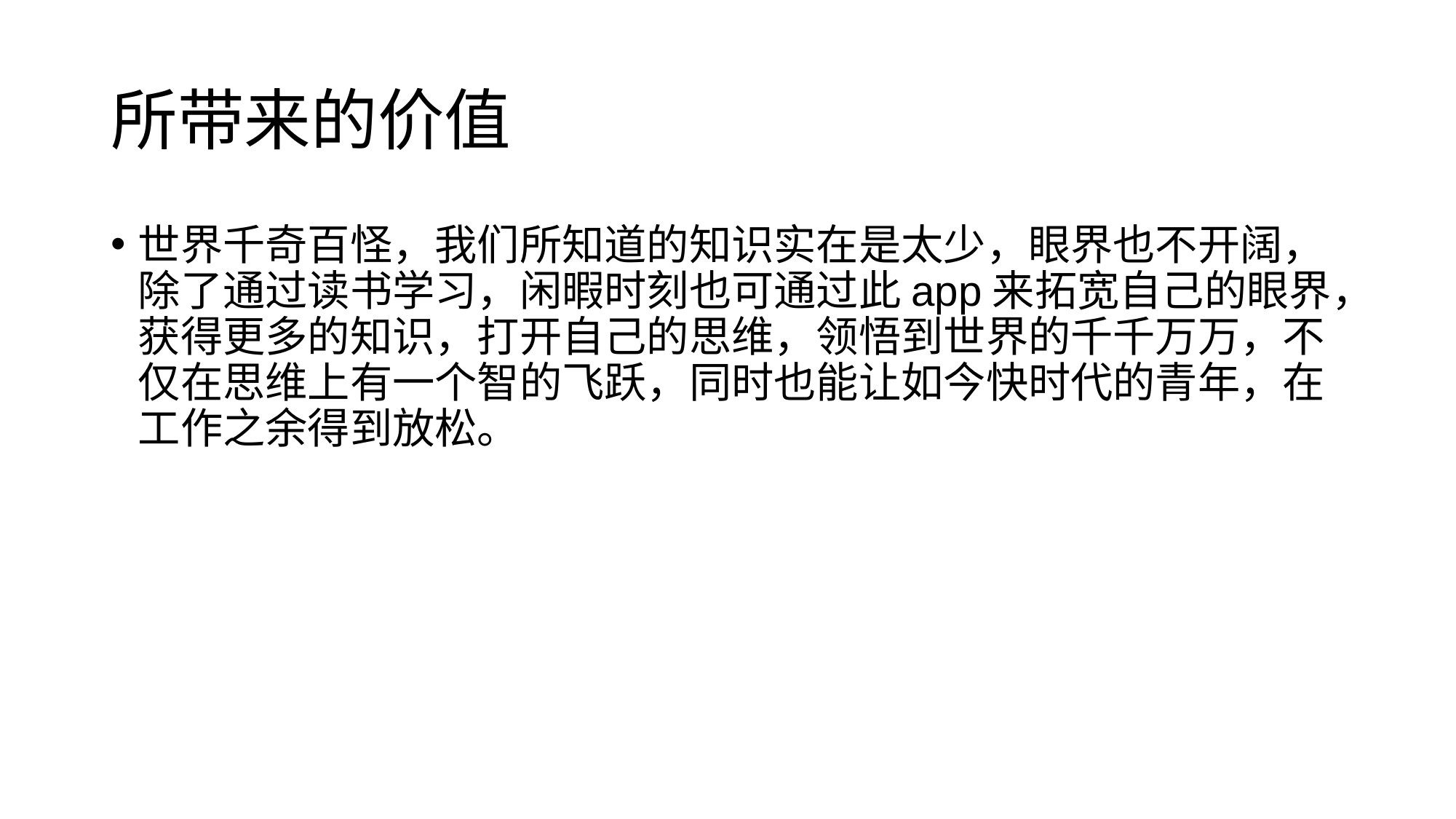

# 所带来的价值
世界千奇百怪，我们所知道的知识实在是太少，眼界也不开阔，除了通过读书学习，闲暇时刻也可通过此app来拓宽自己的眼界，获得更多的知识，打开自己的思维，领悟到世界的千千万万，不仅在思维上有一个智的飞跃，同时也能让如今快时代的青年，在工作之余得到放松。